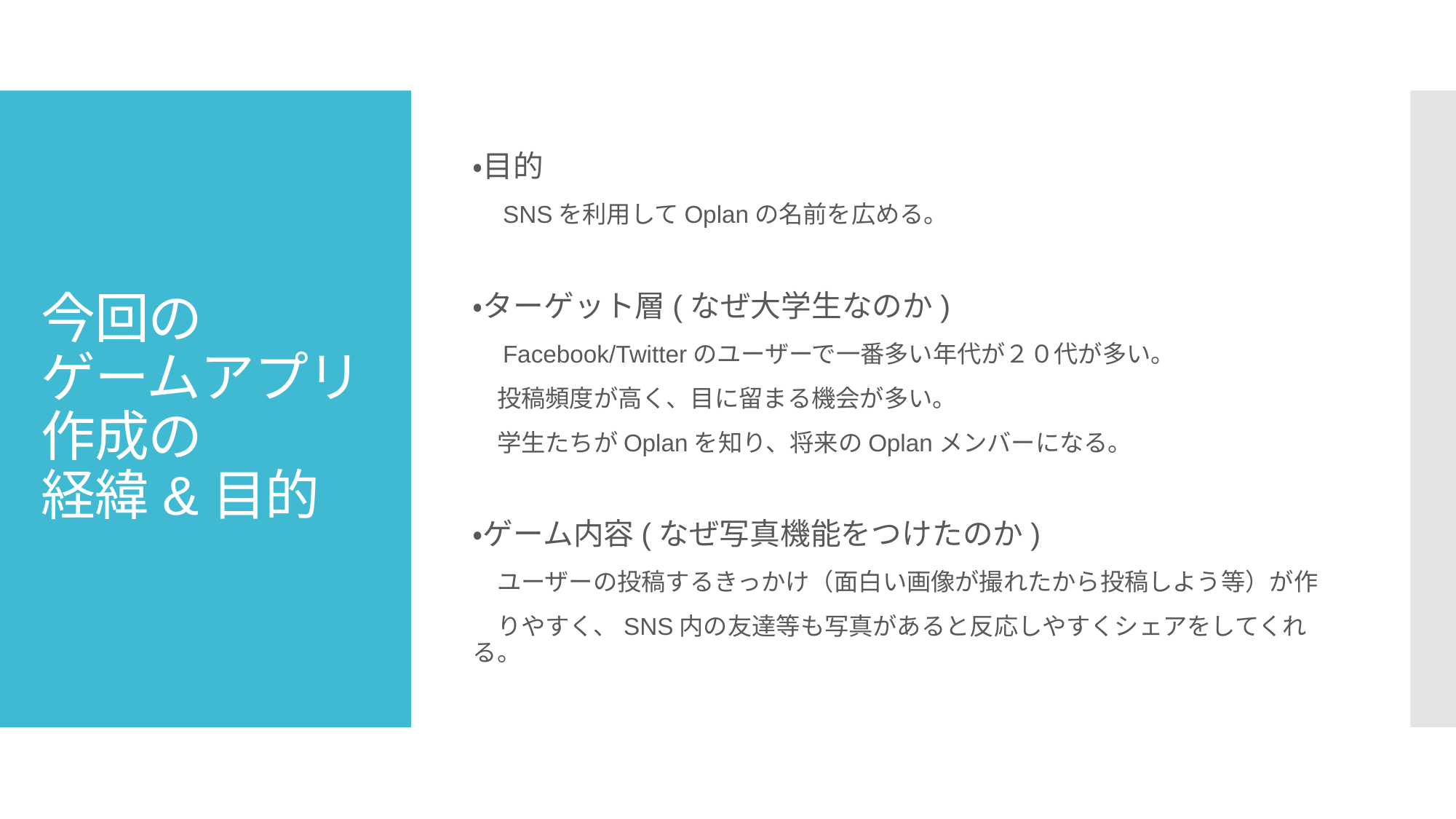

・目的
　SNSを利用してOplanの名前を広める。

・ターゲット層(なぜ大学生なのか)
　Facebook/Twitterのユーザーで一番多い年代が２０代が多い。
　投稿頻度が高く、目に留まる機会が多い。
　学生たちがOplanを知り、将来のOplanメンバーになる。

・ゲーム内容(なぜ写真機能をつけたのか)
　ユーザーの投稿するきっかけ（面白い画像が撮れたから投稿しよう等）が作
　りやすく、SNS内の友達等も写真があると反応しやすくシェアをしてくれる。
# 今回の ゲームアプリ 作成の 経緯&目的